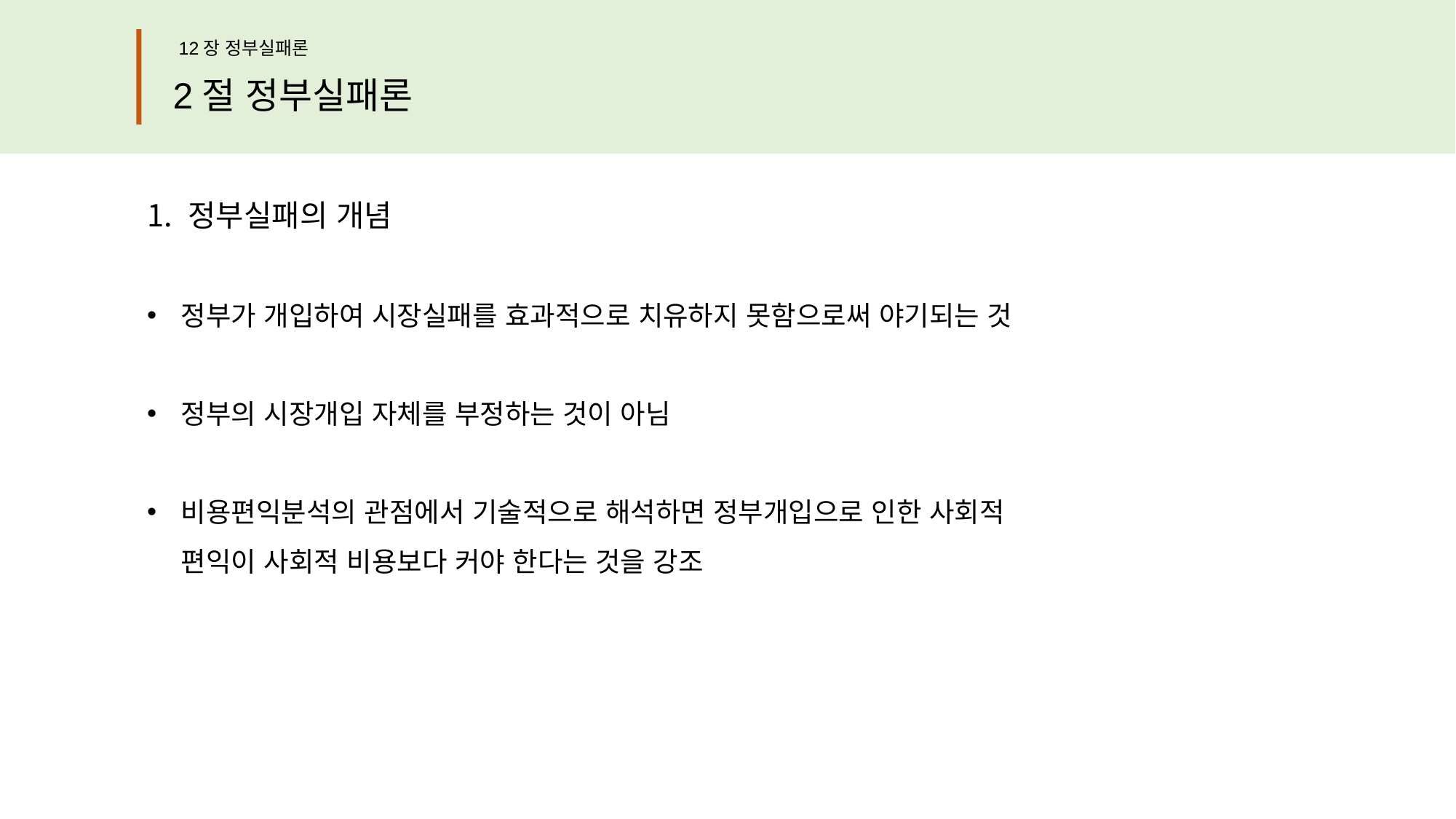

12장 정부실패론
2절 정부실패론
정부실패의 개념

정부가 개입하여 시장실패를 효과적으로 치유하지 못함으로써 야기되는 것

정부의 시장개입 자체를 부정하는 것이 아님

비용편익분석의 관점에서 기술적으로 해석하면 정부개입으로 인한 사회적            편익이 사회적 비용보다 커야 한다는 것을 강조